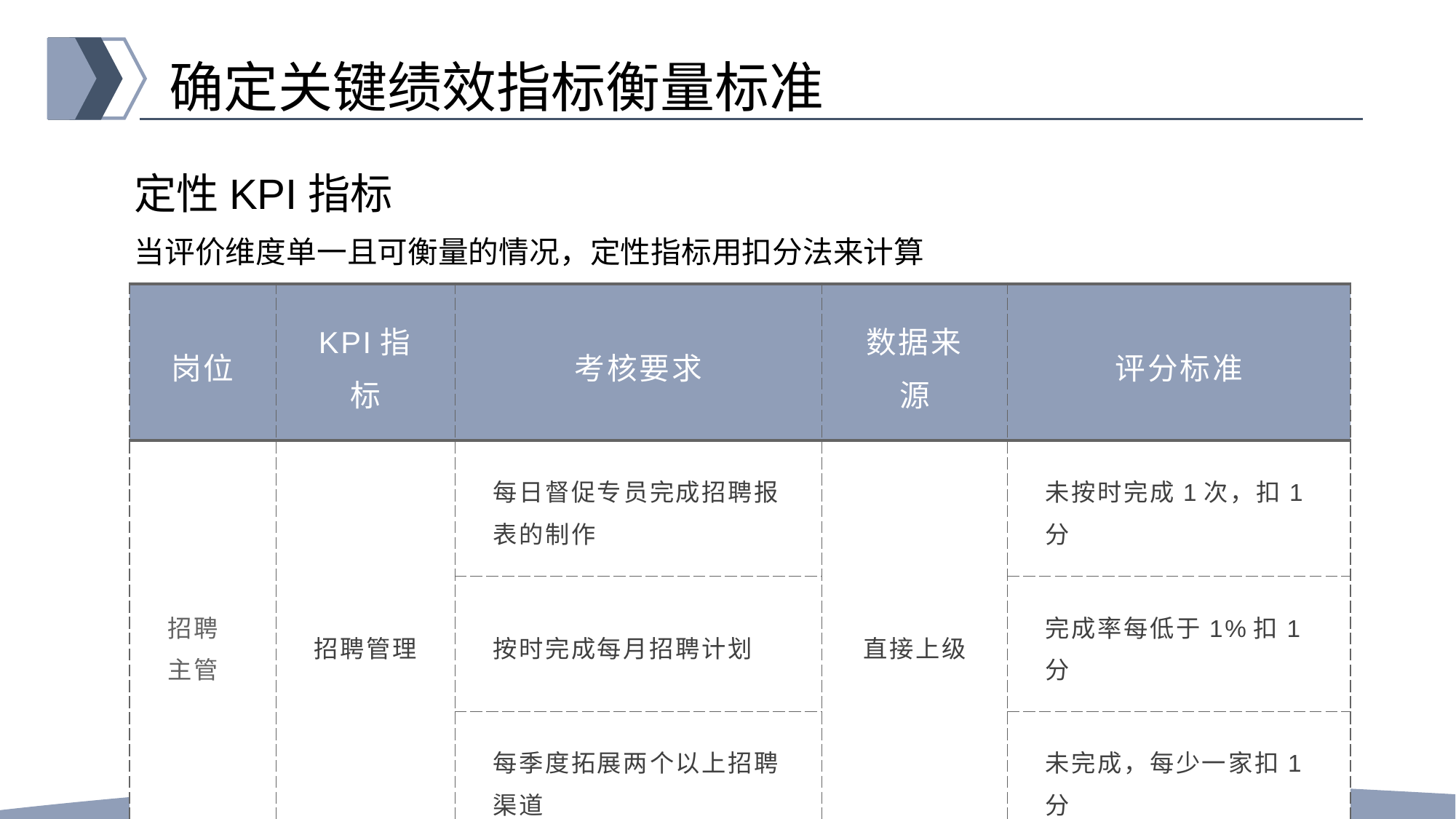

# 确定关键绩效指标衡量标准
定性KPI指标
当评价维度单一且可衡量的情况，定性指标用扣分法来计算
| 岗位 | KPI指标 | 考核要求 | 数据来源 | 评分标准 |
| --- | --- | --- | --- | --- |
| 招聘主管 | 招聘管理 | 每日督促专员完成招聘报表的制作 | 直接上级 | 未按时完成1次，扣1分 |
|  |  | 按时完成每月招聘计划 |  | 完成率每低于1%扣1分 |
|  |  | 每季度拓展两个以上招聘渠道 |  | 未完成，每少一家扣1分 |